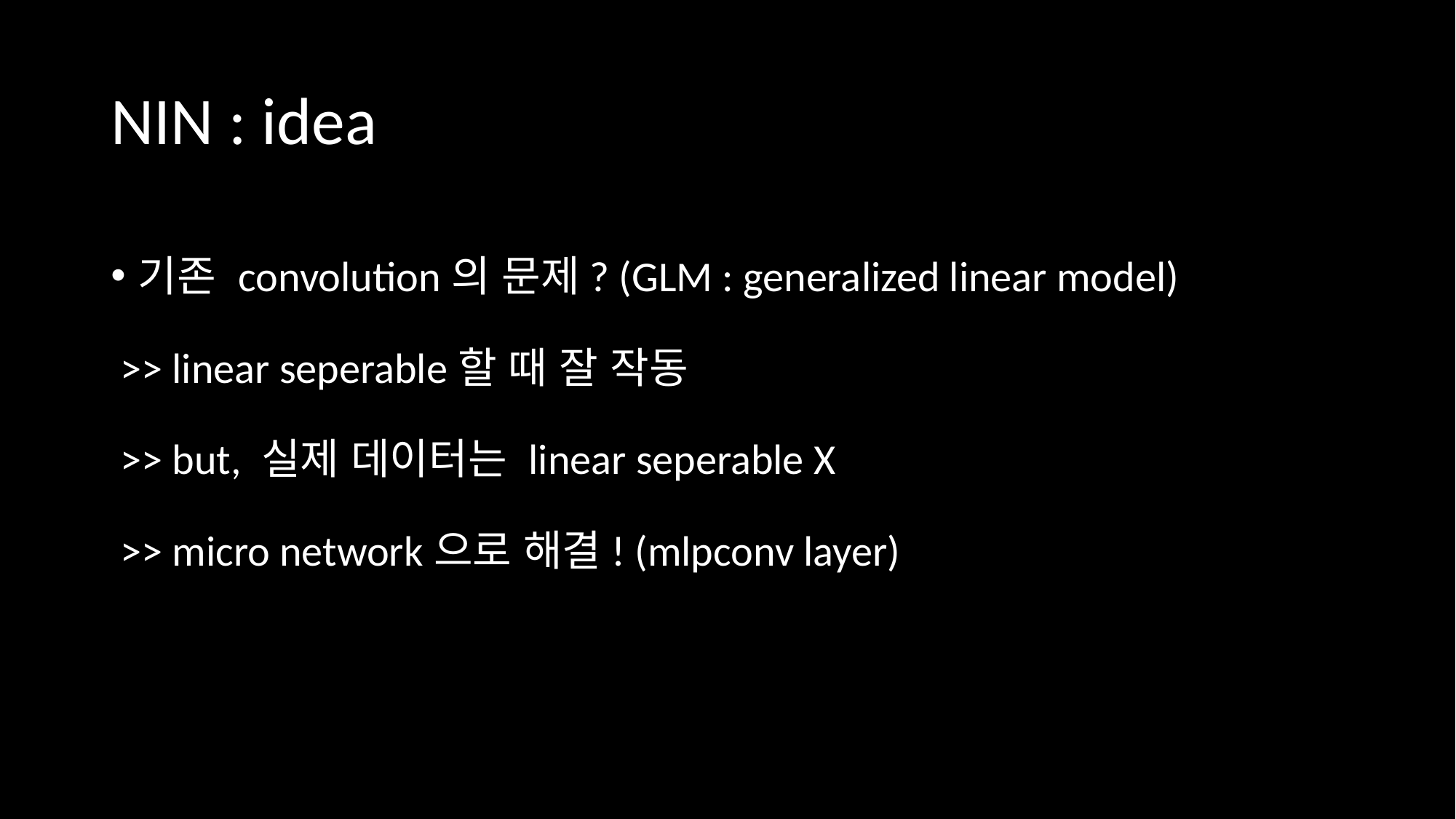

# NIN : idea
기존 convolution의 문제? (GLM : generalized linear model)
 >> linear seperable할 때 잘 작동
 >> but, 실제 데이터는 linear seperable X
 >> micro network으로 해결! (mlpconv layer)